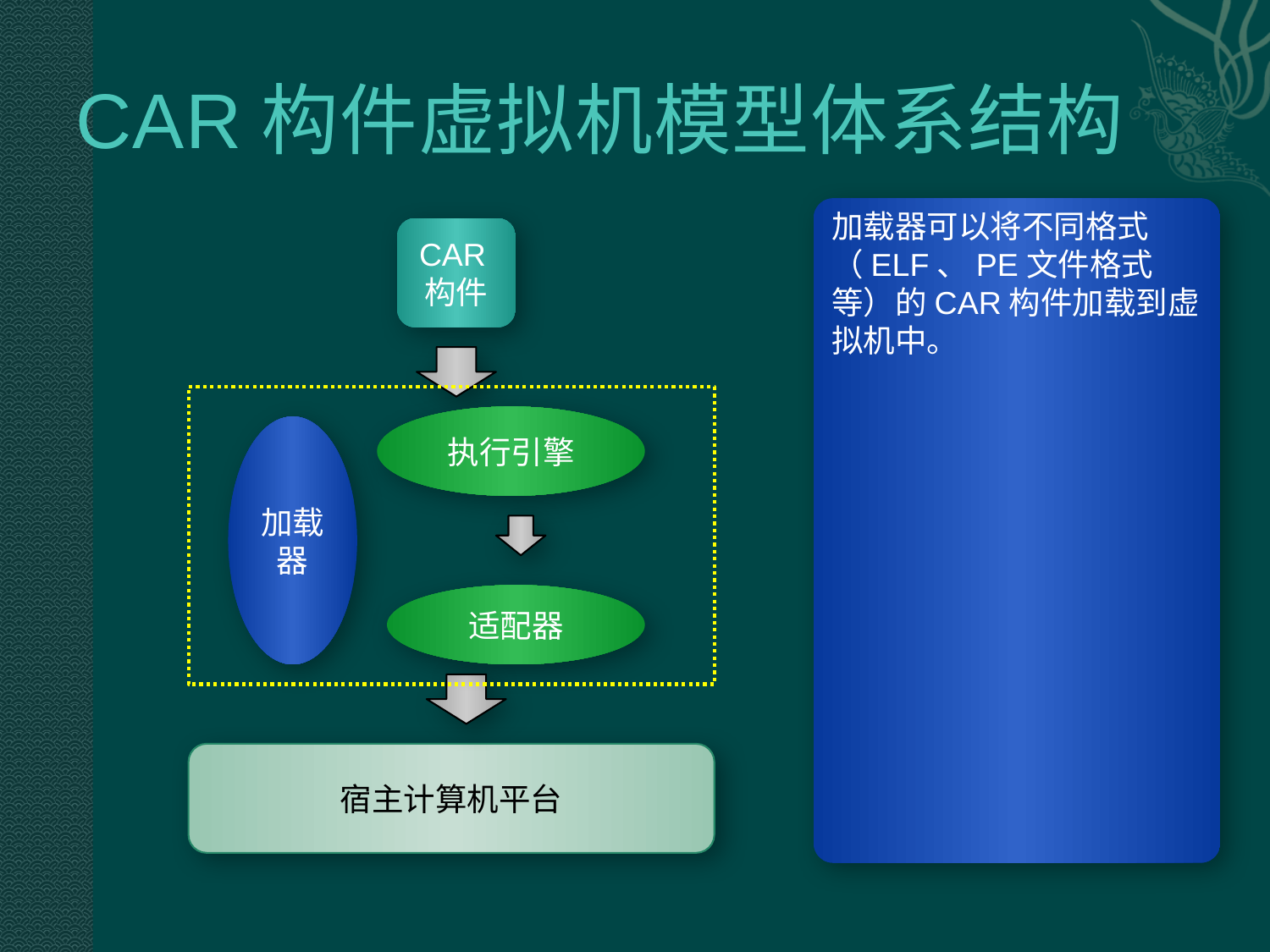

# CAR构件虚拟机模型体系结构
加载器可以将不同格式（ELF、PE文件格式等）的CAR构件加载到虚拟机中。

CAR构件

执行引擎
加载器

适配器

宿主计算机平台